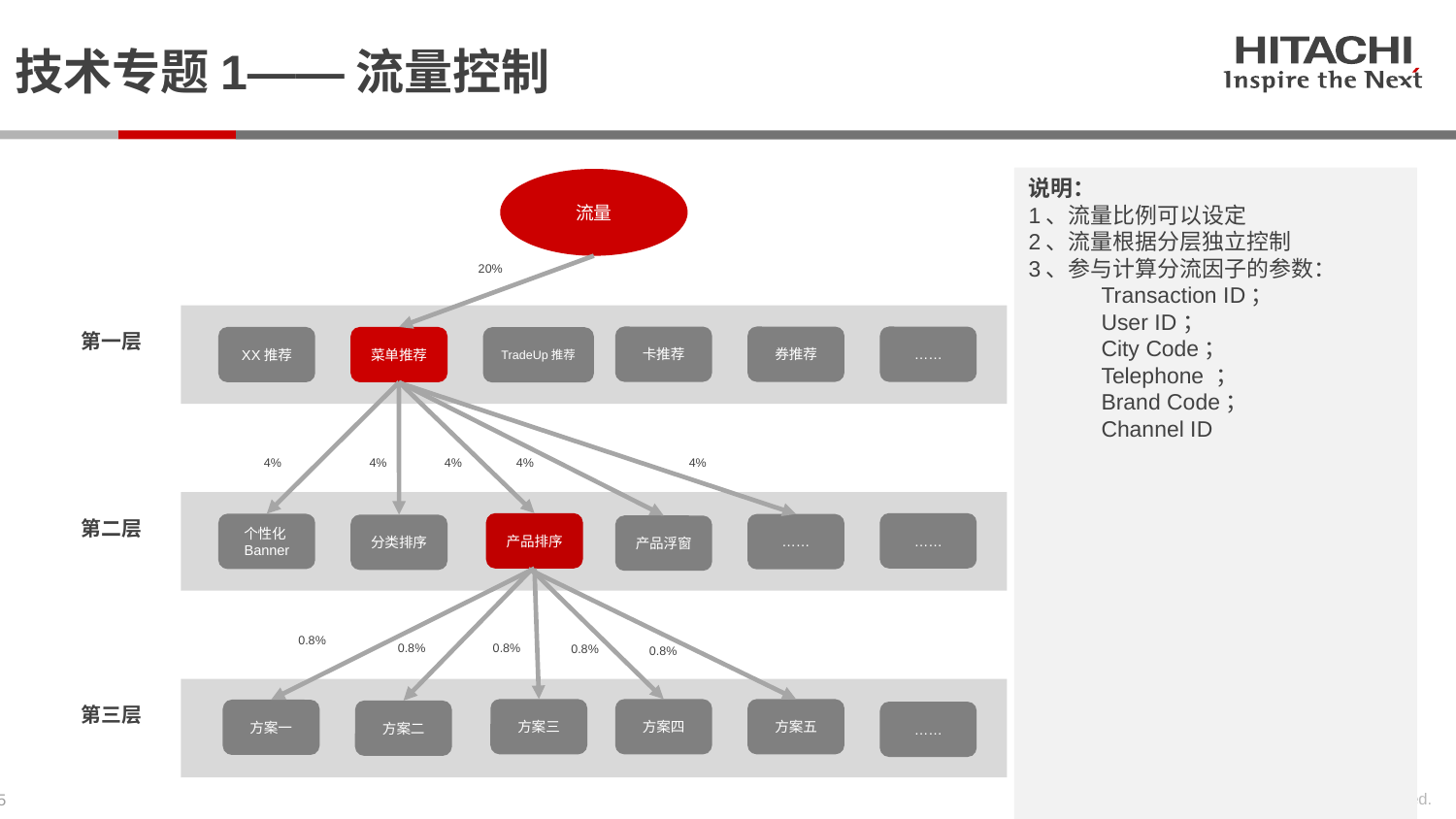

# 技术专题1——流量控制
说明：
1、流量比例可以设定
2、流量根据分层独立控制
3、参与计算分流因子的参数：
Transaction ID；
User ID；
City Code；
Telephone ；
Brand Code；
Channel ID

流量
20%

第一层
卡推荐
券推荐
……
XX推荐
菜单推荐
TradeUp推荐
4%
4%
4%
4%
4%

第二层
……
产品排序
个性化Banner
……
分类排序
产品浮窗
0.8%
0.8%
0.8%
0.8%
0.8%

第三层
方案四
方案五
方案三
方案一
方案二
……